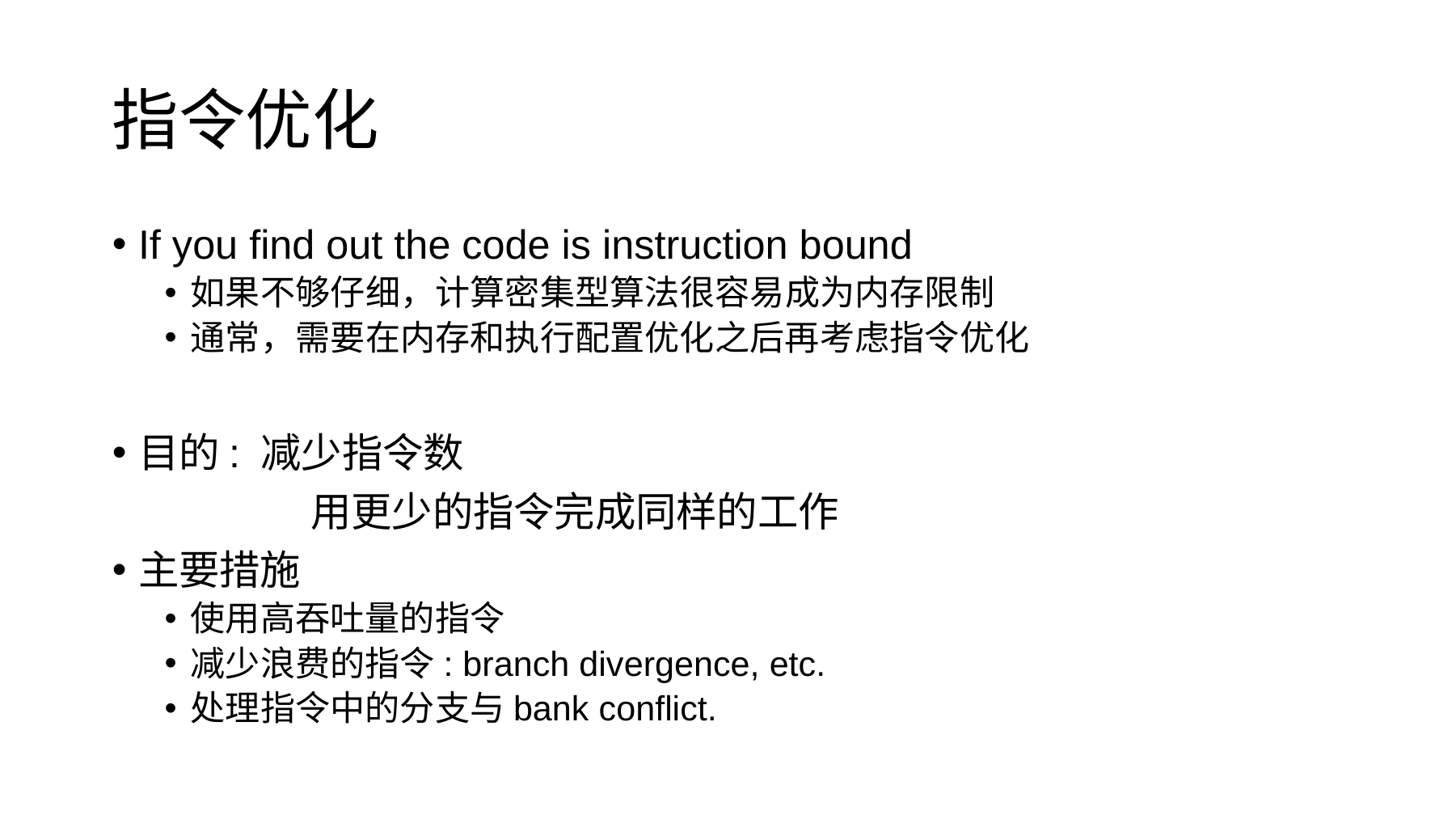

# 指令优化
If you find out the code is instruction bound
如果不够仔细，计算密集型算法很容易成为内存限制
通常，需要在内存和执行配置优化之后再考虑指令优化

目的: 减少指令数
	        用更少的指令完成同样的工作
主要措施
使用高吞吐量的指令
减少浪费的指令: branch divergence, etc.
处理指令中的分支与bank conflict.